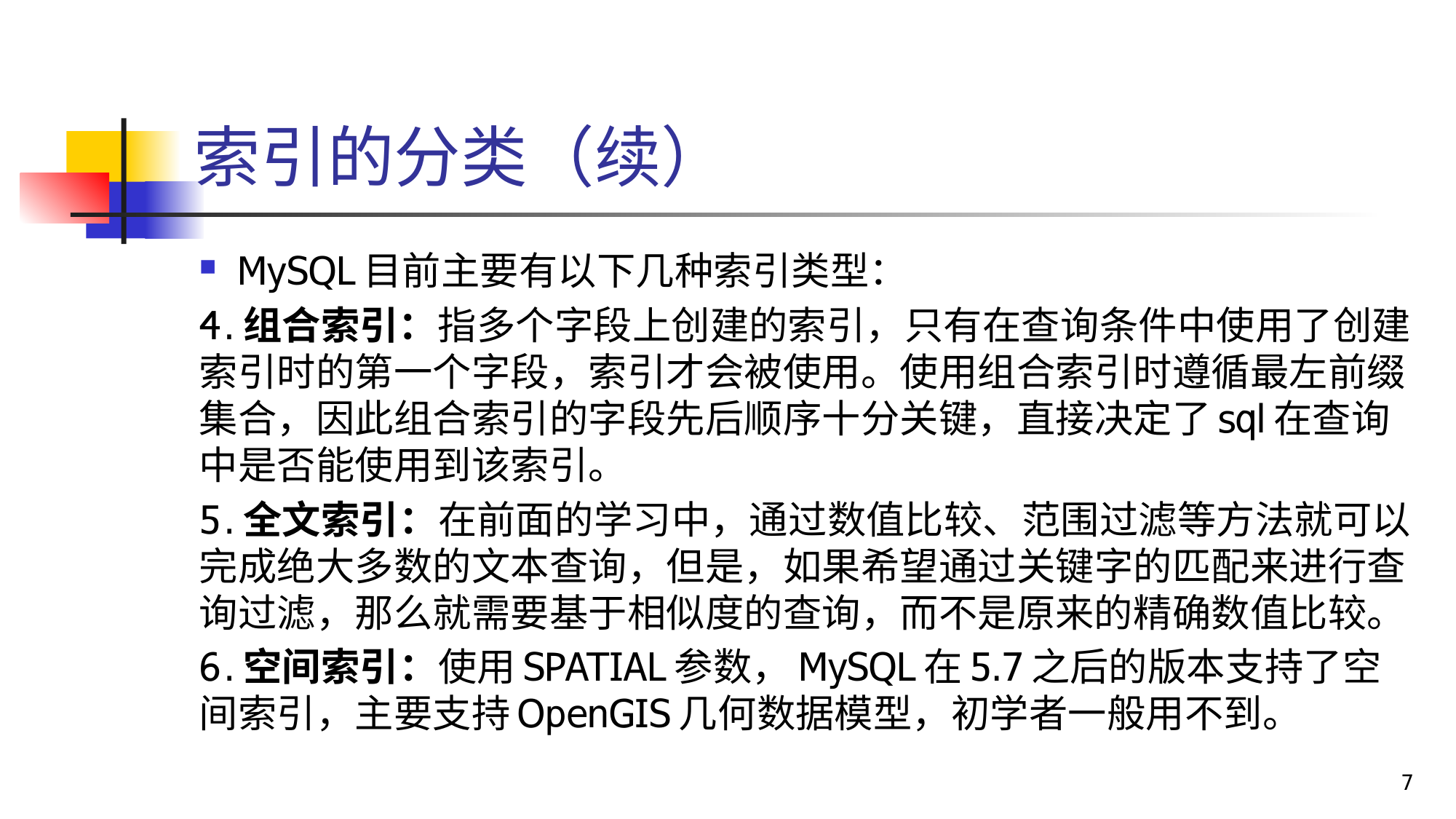

# 索引的分类（续）
MySQL目前主要有以下几种索引类型：
4.组合索引：指多个字段上创建的索引，只有在查询条件中使用了创建索引时的第一个字段，索引才会被使用。使用组合索引时遵循最左前缀集合，因此组合索引的字段先后顺序十分关键，直接决定了sql在查询中是否能使用到该索引。
5.全文索引：在前面的学习中，通过数值比较、范围过滤等方法就可以完成绝大多数的文本查询，但是，如果希望通过关键字的匹配来进行查询过滤，那么就需要基于相似度的查询，而不是原来的精确数值比较。
6.空间索引：使用SPATIAL参数，MySQL在5.7之后的版本支持了空间索引，主要支持OpenGIS几何数据模型，初学者一般用不到。

7